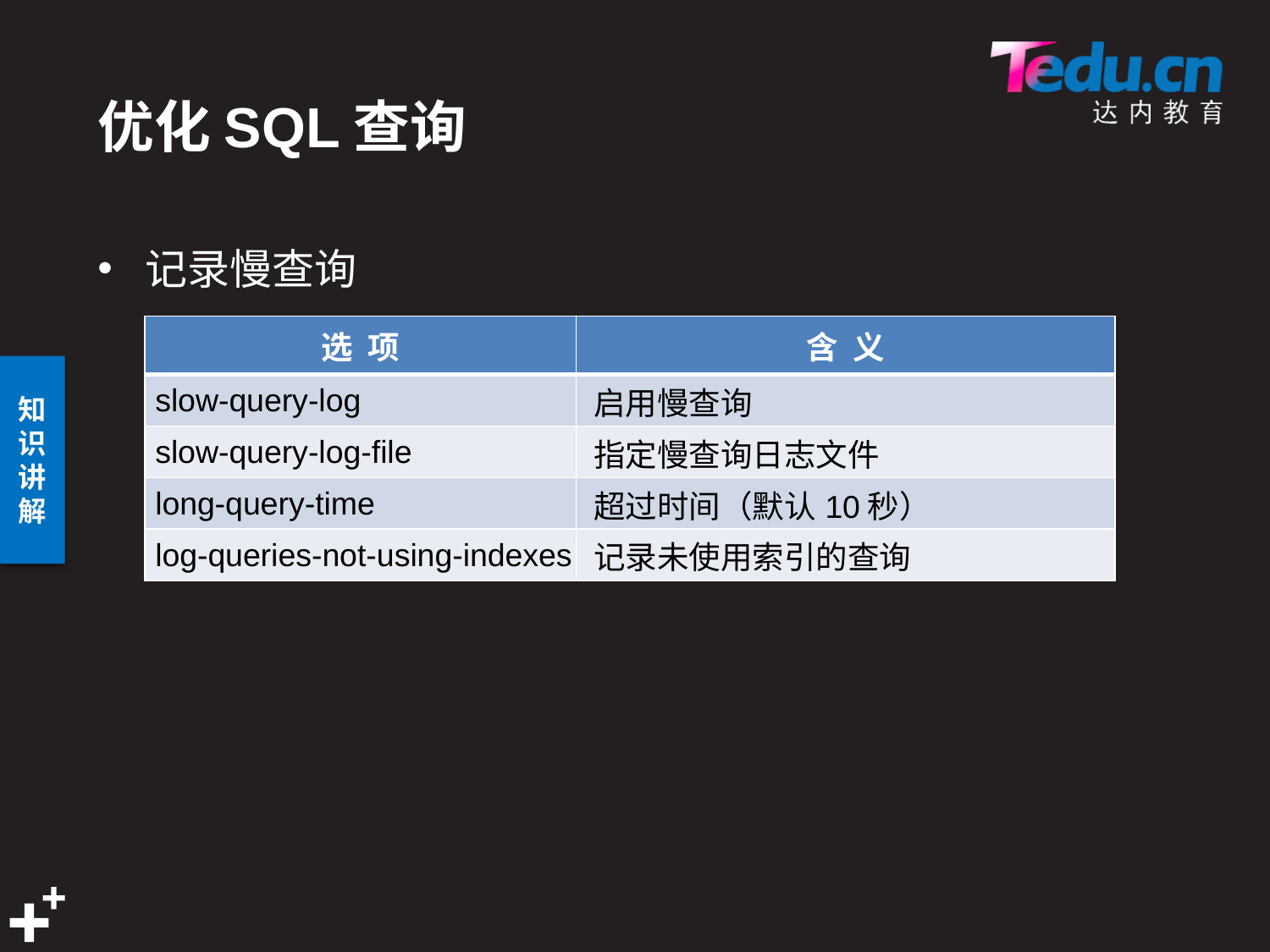

# 优化SQL查询
记录慢查询
| 选 项 | 含 义 |
| --- | --- |
| slow-query-log | 启用慢查询 |
| slow-query-log-file | 指定慢查询日志文件 |
| long-query-time | 超过时间（默认10秒） |
| log-queries-not-using-indexes | 记录未使用索引的查询 |